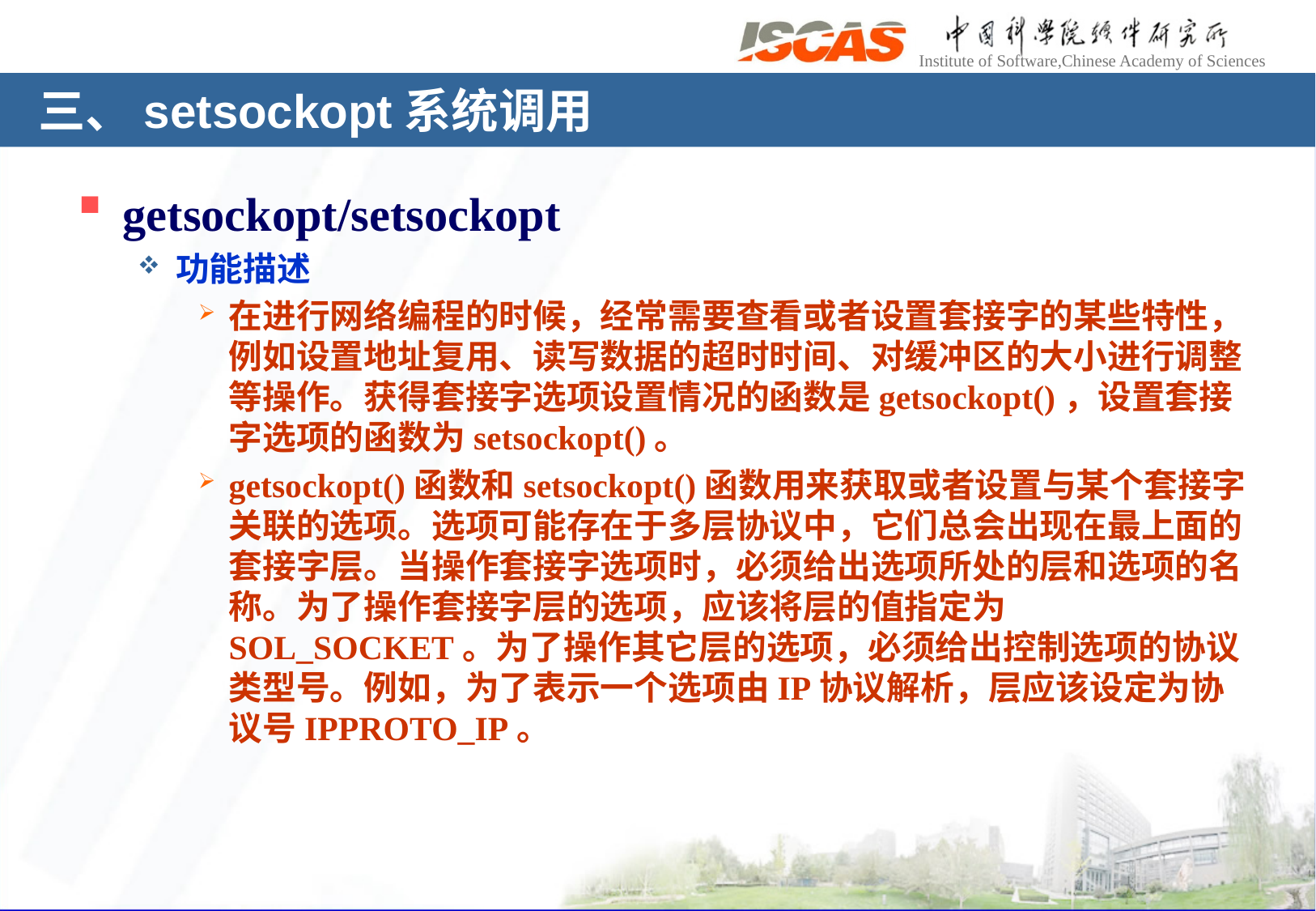

# 三、setsockopt系统调用
getsockopt/setsockopt
功能描述
在进行网络编程的时候，经常需要查看或者设置套接字的某些特性，例如设置地址复用、读写数据的超时时间、对缓冲区的大小进行调整等操作。获得套接字选项设置情况的函数是getsockopt()，设置套接字选项的函数为setsockopt()。
getsockopt()函数和setsockopt()函数用来获取或者设置与某个套接字关联的选项。选项可能存在于多层协议中，它们总会出现在最上面的套接字层。当操作套接字选项时，必须给出选项所处的层和选项的名称。为了操作套接字层的选项，应该将层的值指定为SOL_SOCKET。为了操作其它层的选项，必须给出控制选项的协议类型号。例如，为了表示一个选项由IP协议解析，层应该设定为协议号IPPROTO_IP。